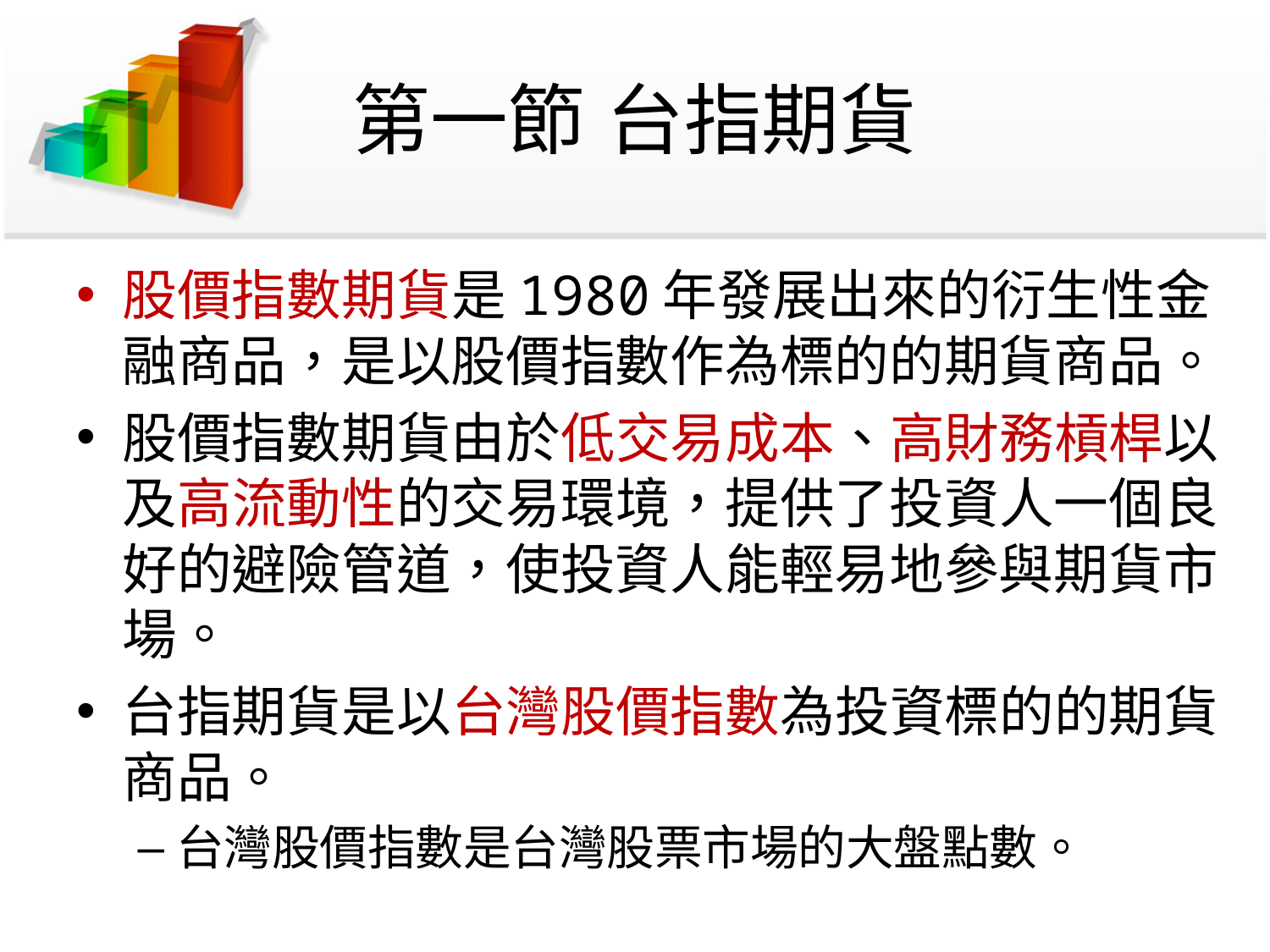

# 第一節	台指期貨
股價指數期貨是1980年發展出來的衍生性金融商品，是以股價指數作為標的的期貨商品。
股價指數期貨由於低交易成本、高財務槓桿以及高流動性的交易環境，提供了投資人一個良好的避險管道，使投資人能輕易地參與期貨市場。
台指期貨是以台灣股價指數為投資標的的期貨商品。
台灣股價指數是台灣股票市場的大盤點數。